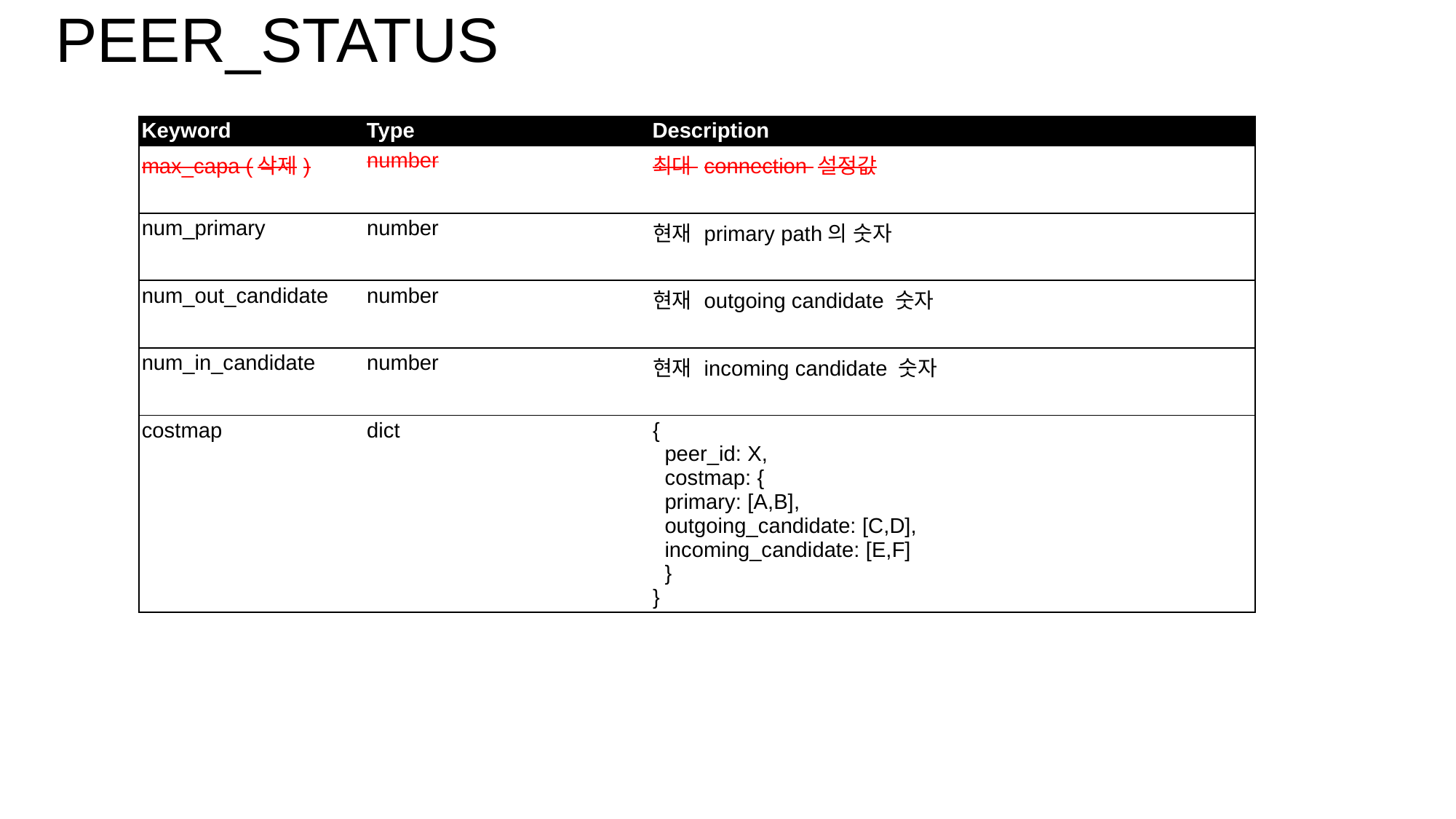

# PEER_STATUS
| Keyword | Type | Description |
| --- | --- | --- |
| max\_capa (삭제) | number | 최대 connection 설정값 |
| num\_primary | number | 현재 primary path의 숫자 |
| num\_out\_candidate | number | 현재 outgoing candidate 숫자 |
| num\_in\_candidate | number | 현재 incoming candidate 숫자 |
| costmap | dict | { peer\_id: X, costmap: { primary: [A,B], outgoing\_candidate: [C,D], incoming\_candidate: [E,F] } } |